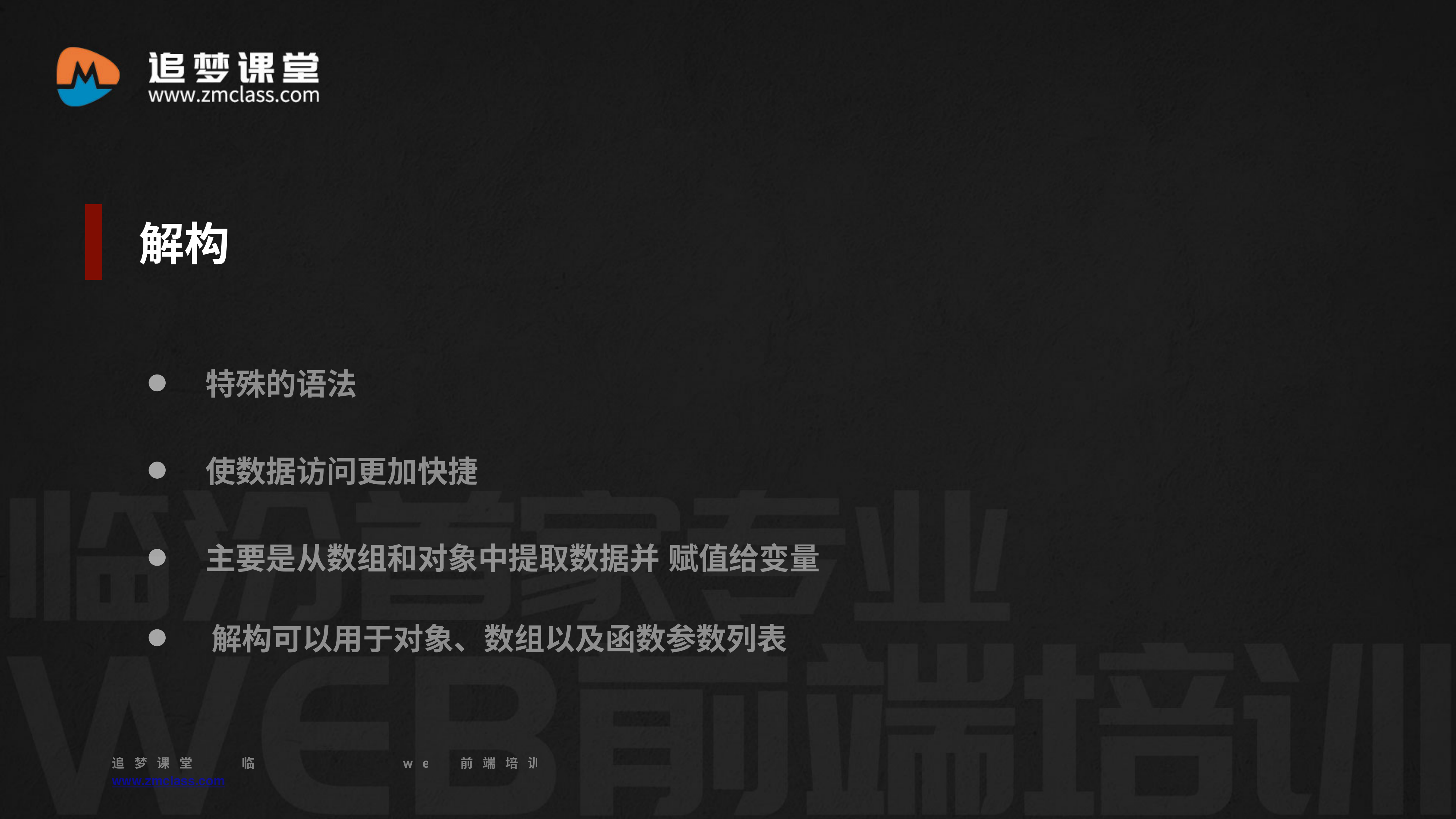

解构
特殊的语法

使数据访问更加快捷

主要是从数组和对象中提取数据并 赋值给变量

 解构可以用于对象、数组以及函数参数列表

追梦课堂   临汾首家专业的web前端培训机构                                                          www.zmclass.com
21